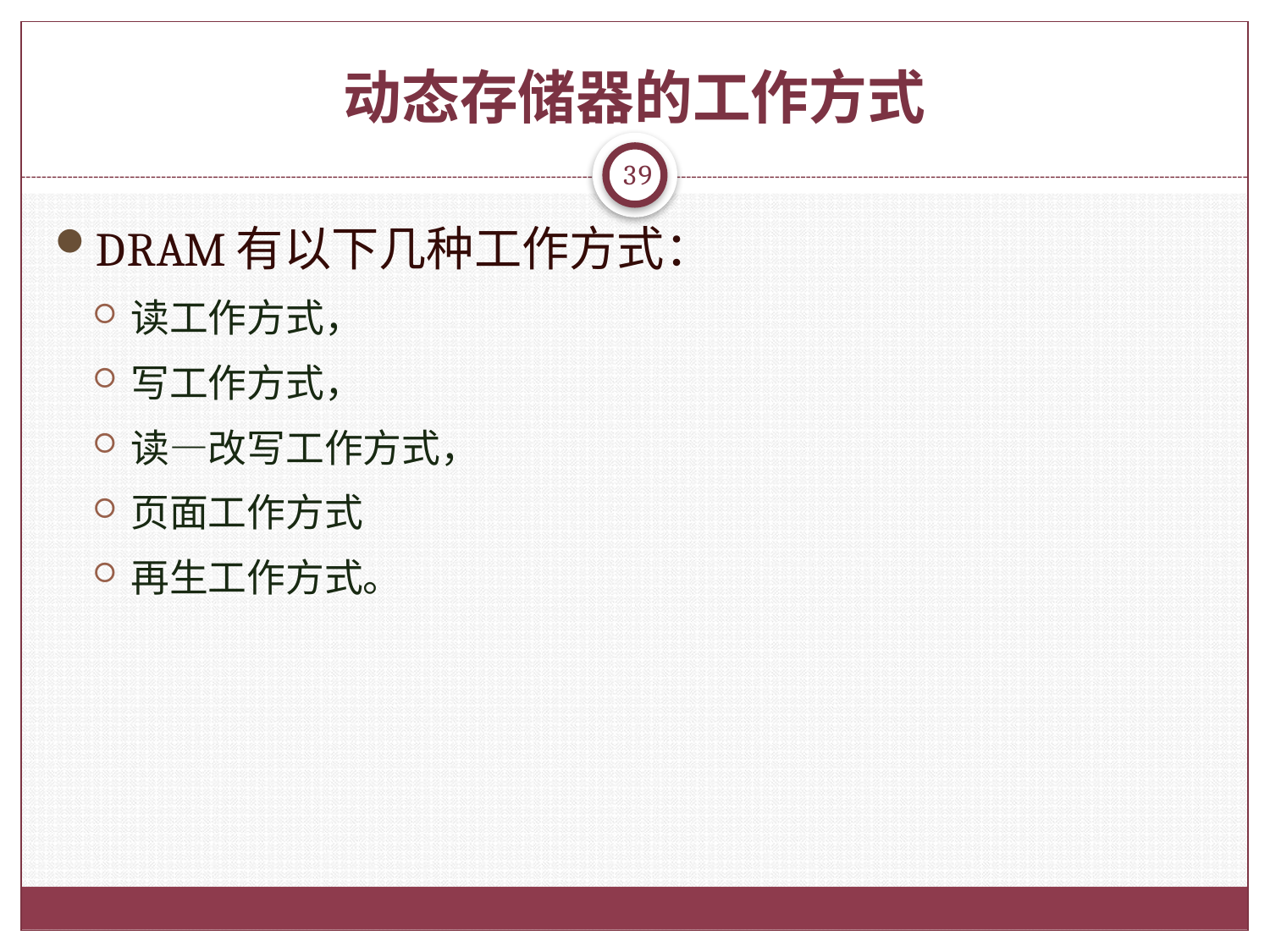

# 动态存储器的工作方式
39
DRAM有以下几种工作方式：
读工作方式，
写工作方式，
读—改写工作方式，
页面工作方式
再生工作方式。